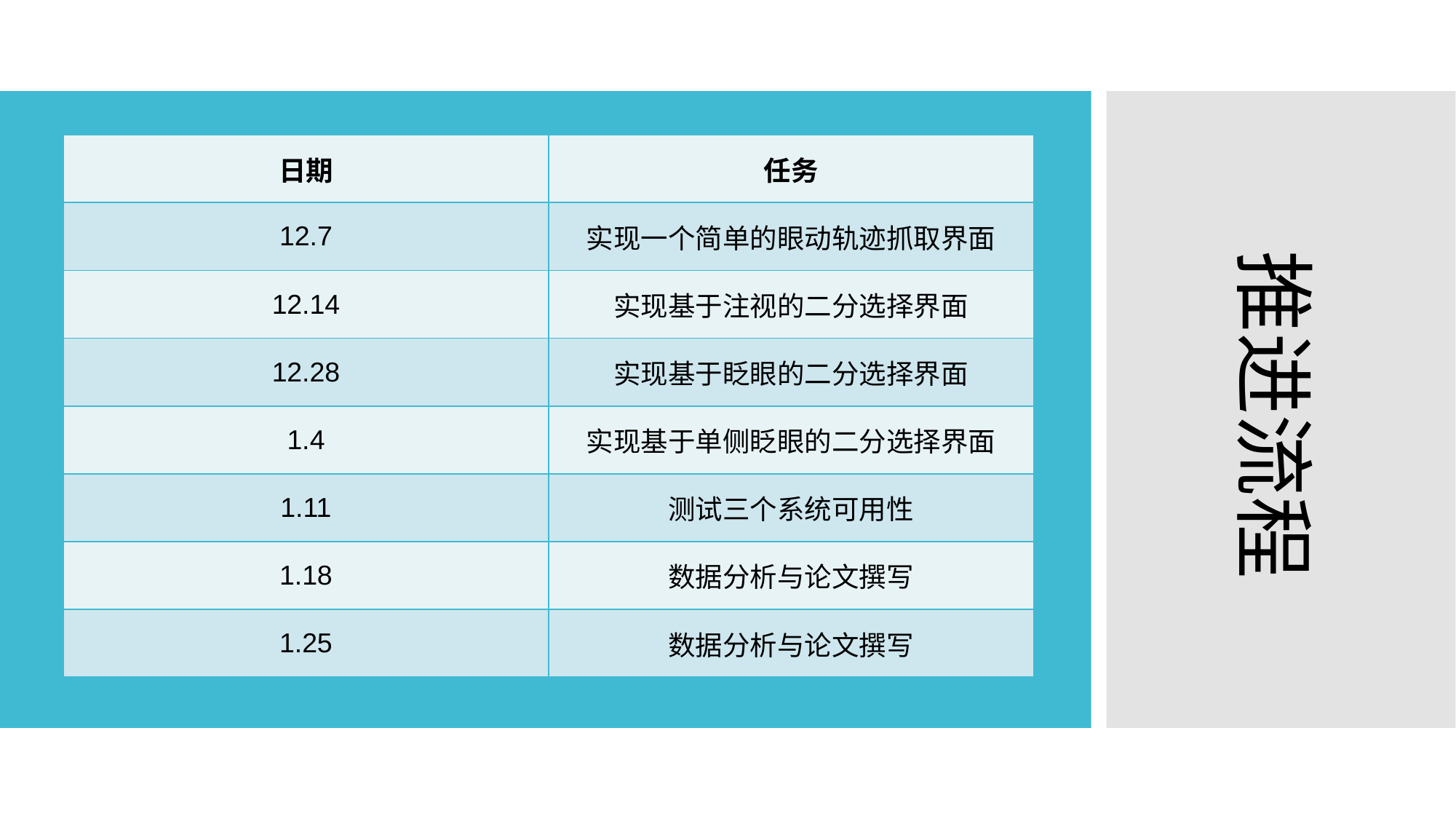

| 日期 | 任务 |
| --- | --- |
| 12.7 | 实现一个简单的眼动轨迹抓取界面 |
| 12.14 | 实现基于注视的二分选择界面 |
| 12.28 | 实现基于眨眼的二分选择界面 |
| 1.4 | 实现基于单侧眨眼的二分选择界面 |
| 1.11 | 测试三个系统可用性 |
| 1.18 | 数据分析与论文撰写 |
| 1.25 | 数据分析与论文撰写 |
推进流程